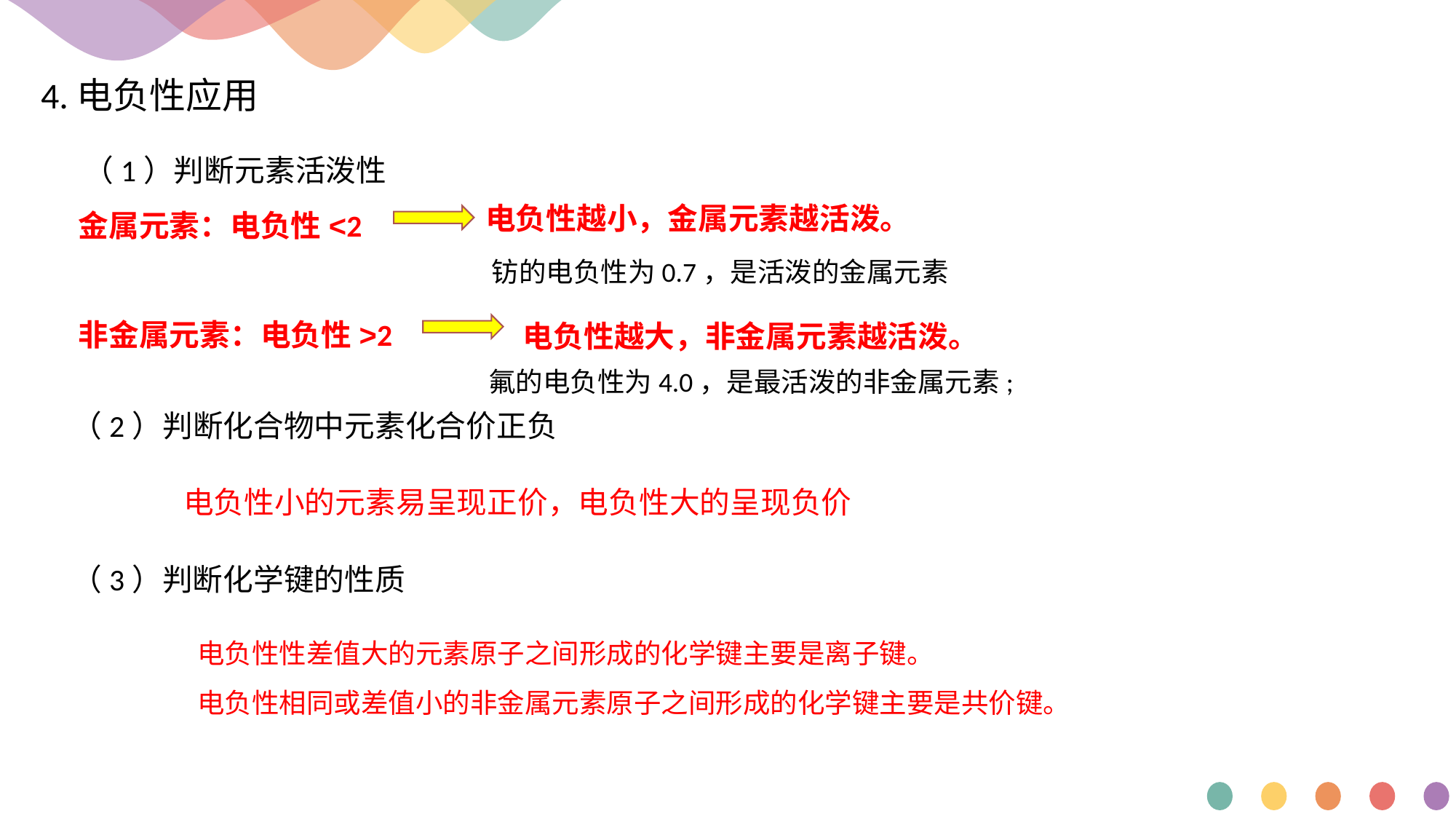

4.电负性应用
（1）判断元素活泼性
金属元素：电负性<2

非金属元素：电负性>2
电负性越小，金属元素越活泼。

钫的电负性为0.7，是活泼的金属元素
电负性越大，非金属元素越活泼。

氟的电负性为4.0，是最活泼的非金属元素;
（2）判断化合物中元素化合价正负
电负性小的元素易呈现正价，电负性大的呈现负价
（3）判断化学键的性质
电负性性差值大的元素原子之间形成的化学键主要是离子键。
电负性相同或差值小的非金属元素原子之间形成的化学键主要是共价键。